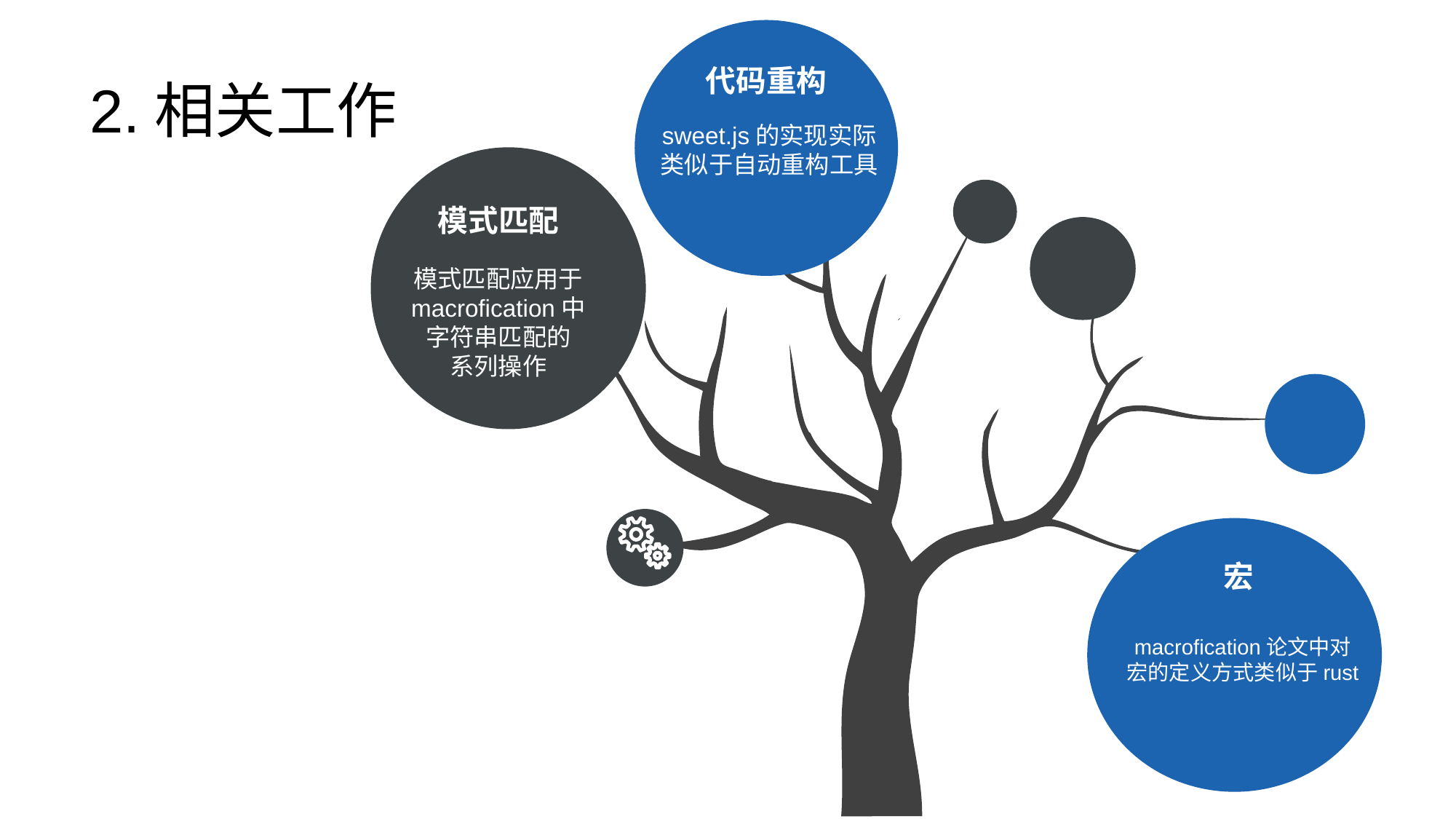

代码重构
2.相关工作
sweet.js的实现实际
类似于自动重构工具

模式匹配

模式匹配应用于
macrofication中
字符串匹配的
系列操作

宏
macrofication论文中对
宏的定义方式类似于rust